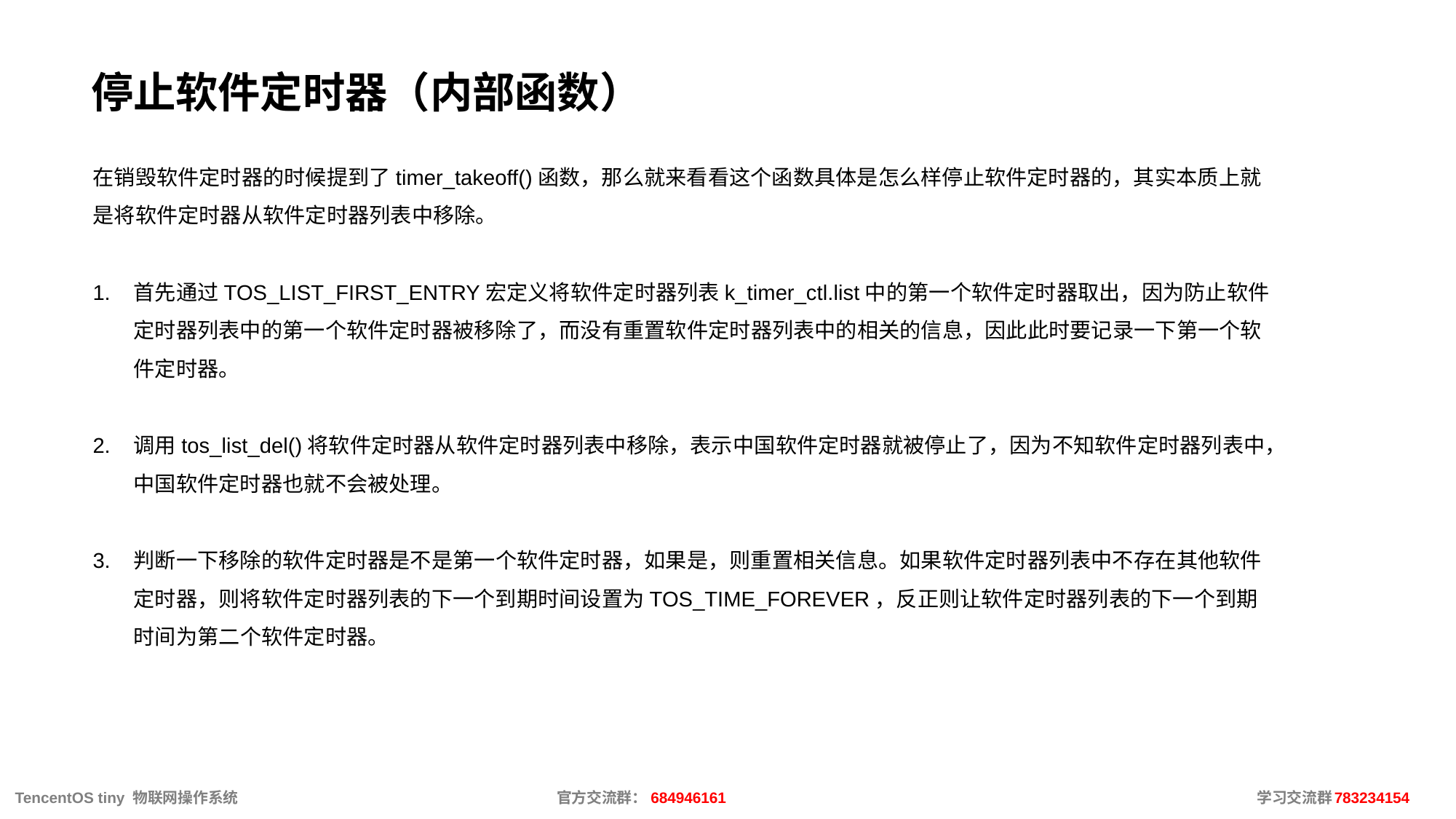

# 停止软件定时器（内部函数）
在销毁软件定时器的时候提到了timer_takeoff()函数，那么就来看看这个函数具体是怎么样停止软件定时器的，其实本质上就是将软件定时器从软件定时器列表中移除。

首先通过TOS_LIST_FIRST_ENTRY宏定义将软件定时器列表k_timer_ctl.list中的第一个软件定时器取出，因为防止软件定时器列表中的第一个软件定时器被移除了，而没有重置软件定时器列表中的相关的信息，因此此时要记录一下第一个软件定时器。

调用tos_list_del()将软件定时器从软件定时器列表中移除，表示中国软件定时器就被停止了，因为不知软件定时器列表中，中国软件定时器也就不会被处理。

判断一下移除的软件定时器是不是第一个软件定时器，如果是，则重置相关信息。如果软件定时器列表中不存在其他软件定时器，则将软件定时器列表的下一个到期时间设置为TOS_TIME_FOREVER，反正则让软件定时器列表的下一个到期时间为第二个软件定时器。

 TencentOS tiny 物联网操作系统			官方交流群：684946161					          学习交流群：783234154